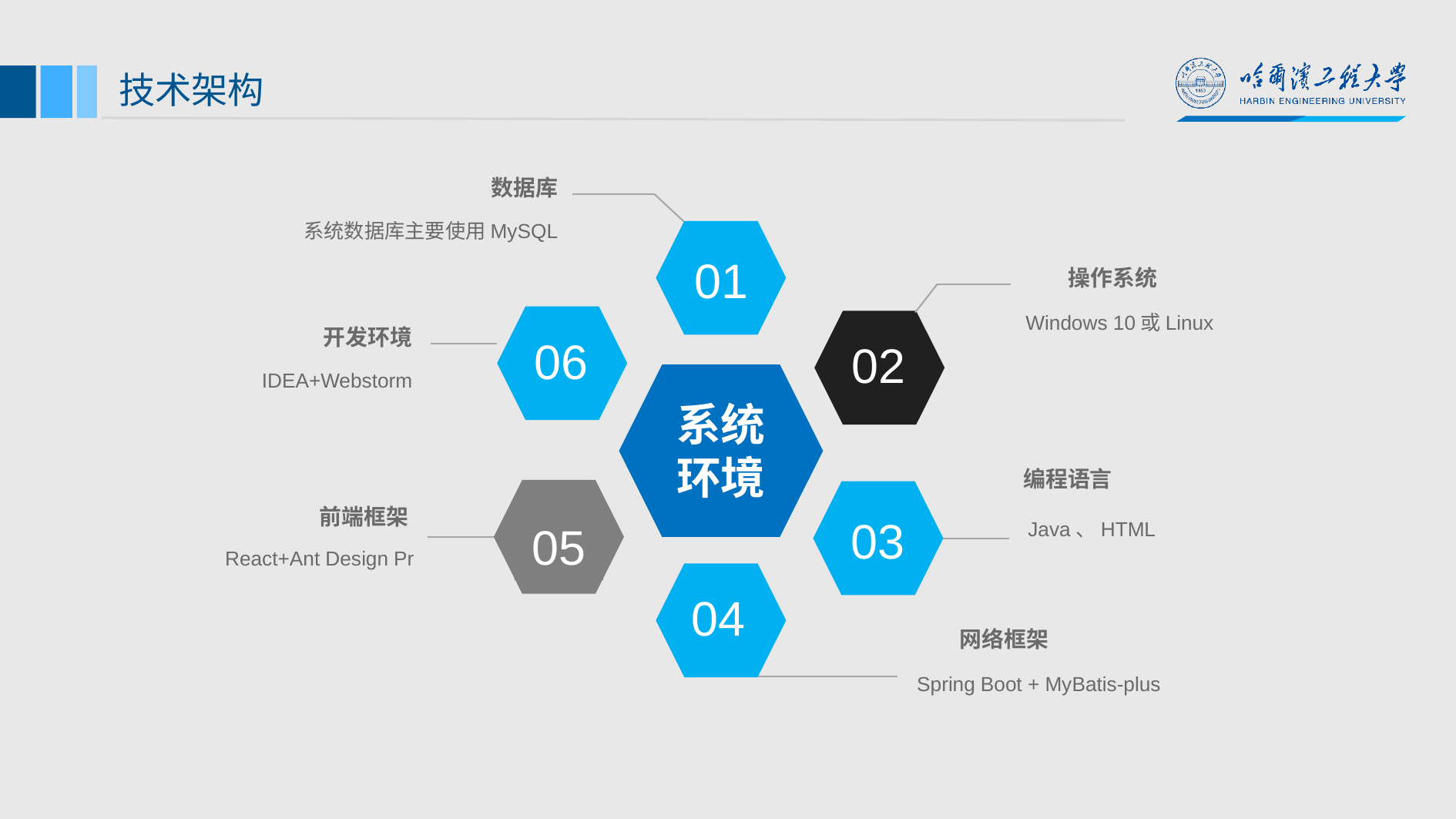

技术架构
数据库
系统数据库主要使用MySQL

01
操作系统
Windows 10或Linux

06

02
开发环境
IDEA+Webstorm

系统环境
编程语言

05

03
前端框架

Java、HTML
React+Ant Design Pr

04
网络框架
Spring Boot + MyBatis-plus